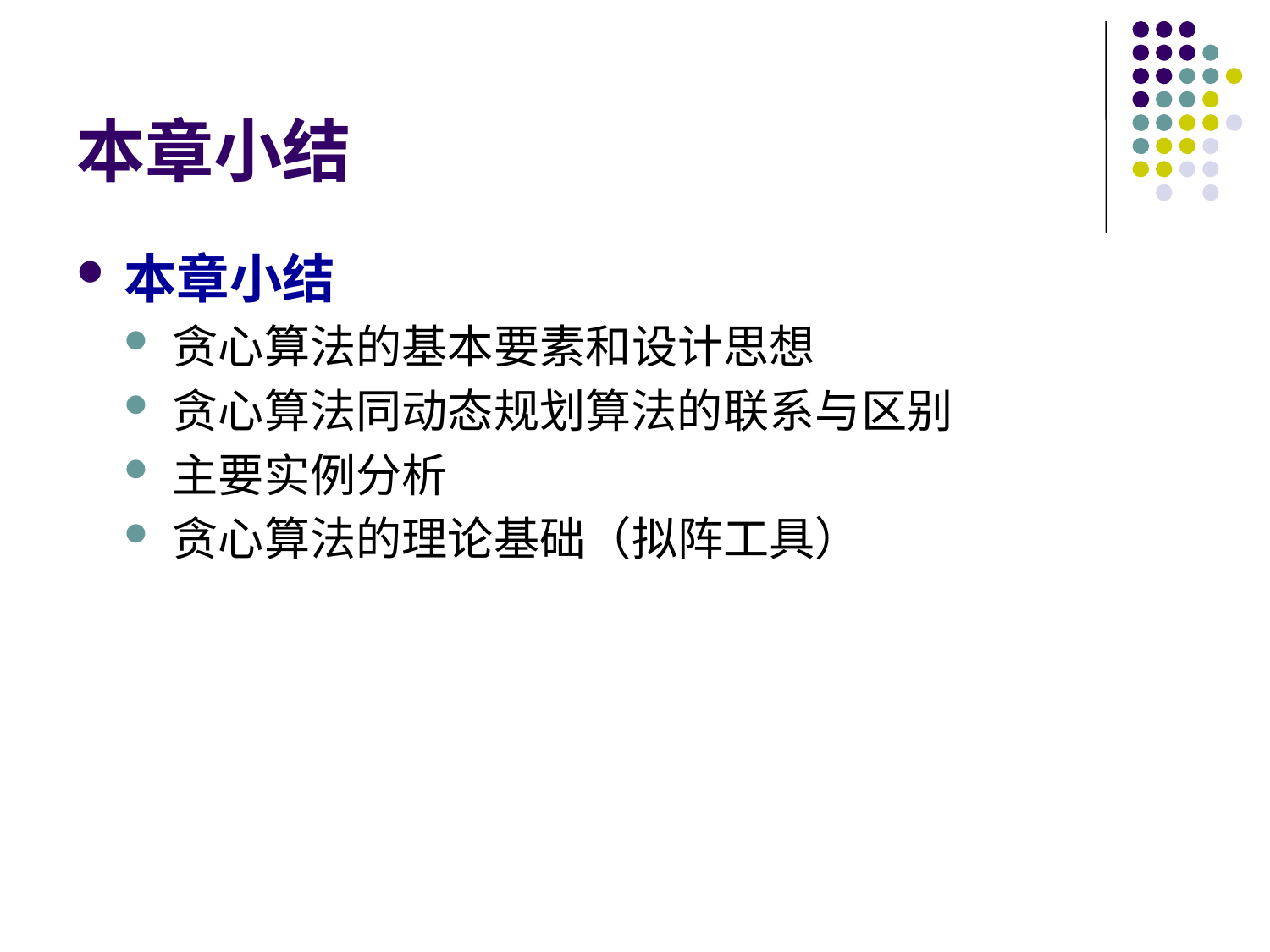

# 本章小结
本章小结
贪心算法的基本要素和设计思想
贪心算法同动态规划算法的联系与区别
主要实例分析
贪心算法的理论基础（拟阵工具）